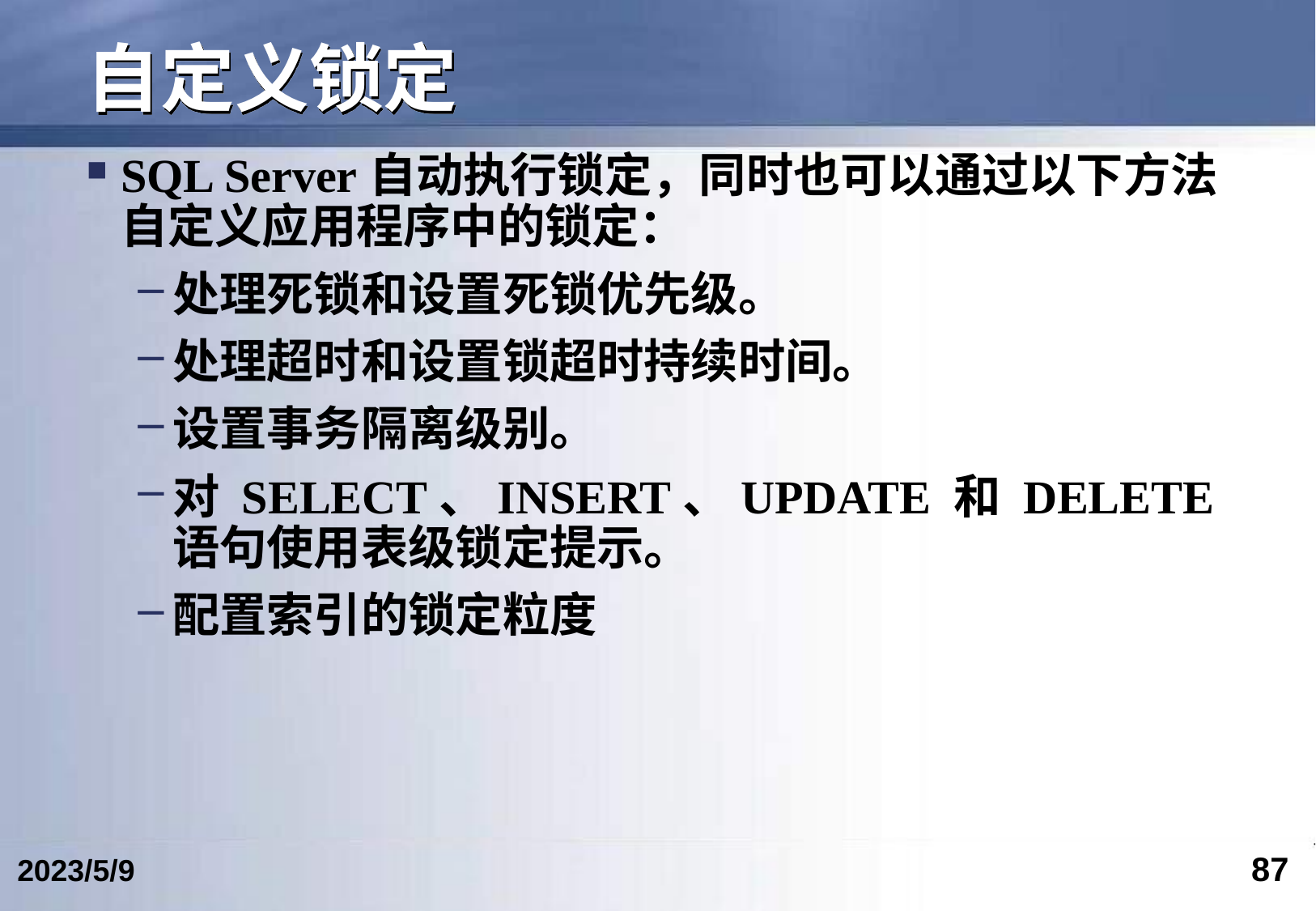

# 自定义锁定
SQL Server自动执行锁定，同时也可以通过以下方法自定义应用程序中的锁定：
处理死锁和设置死锁优先级。
处理超时和设置锁超时持续时间。
设置事务隔离级别。
对 SELECT、INSERT、UPDATE 和 DELETE 语句使用表级锁定提示。
配置索引的锁定粒度
87
2023/5/9